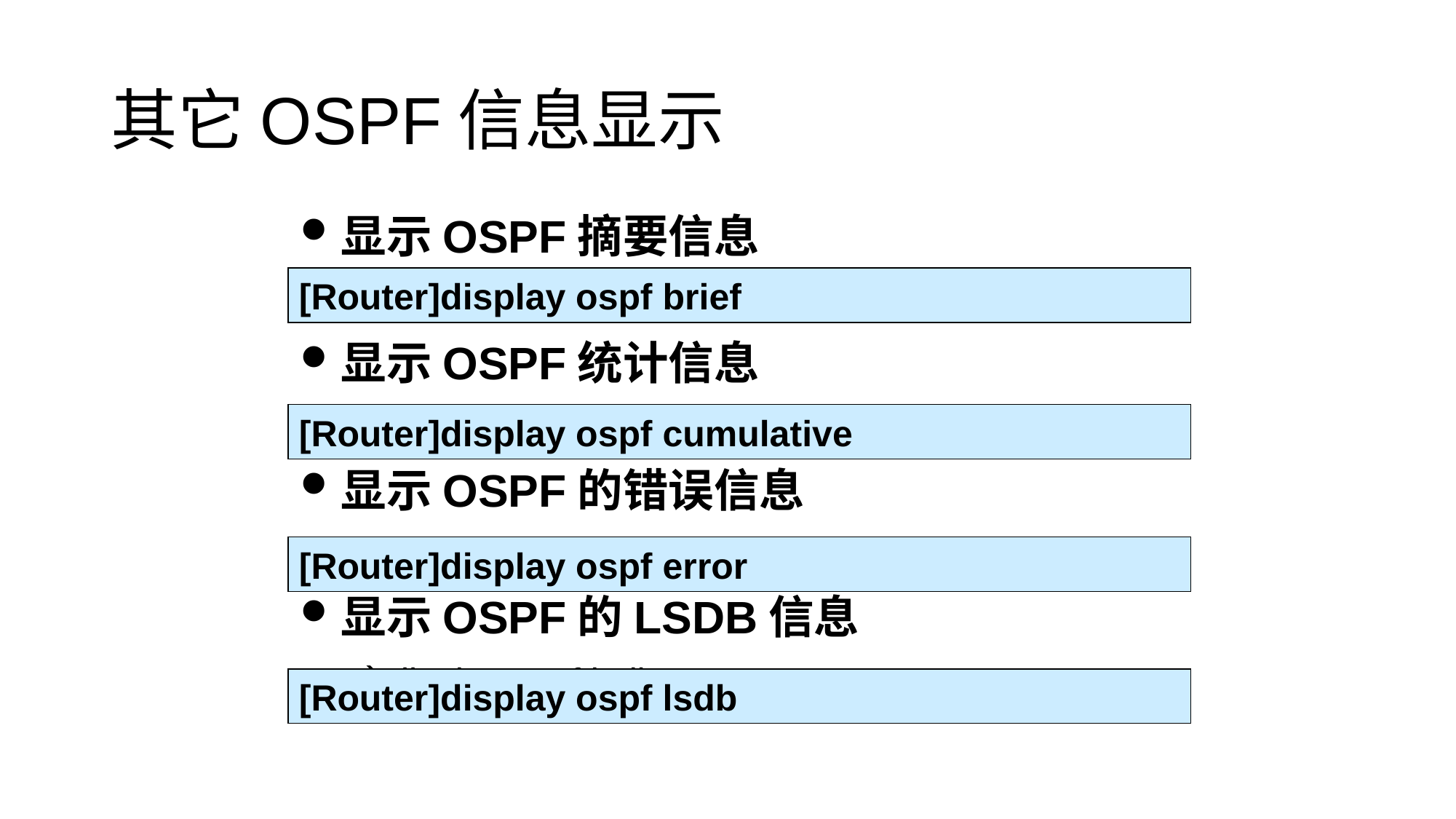

# 其它OSPF信息显示
显示OSPF摘要信息
display ospf brief
显示OSPF统计信息
display ospf cumulative
显示OSPF的错误信息
display ospf error
显示OSPF的LSDB信息
display ospf lsdb
[Router]display ospf brief
[Router]display ospf cumulative
[Router]display ospf error
[Router]display ospf lsdb